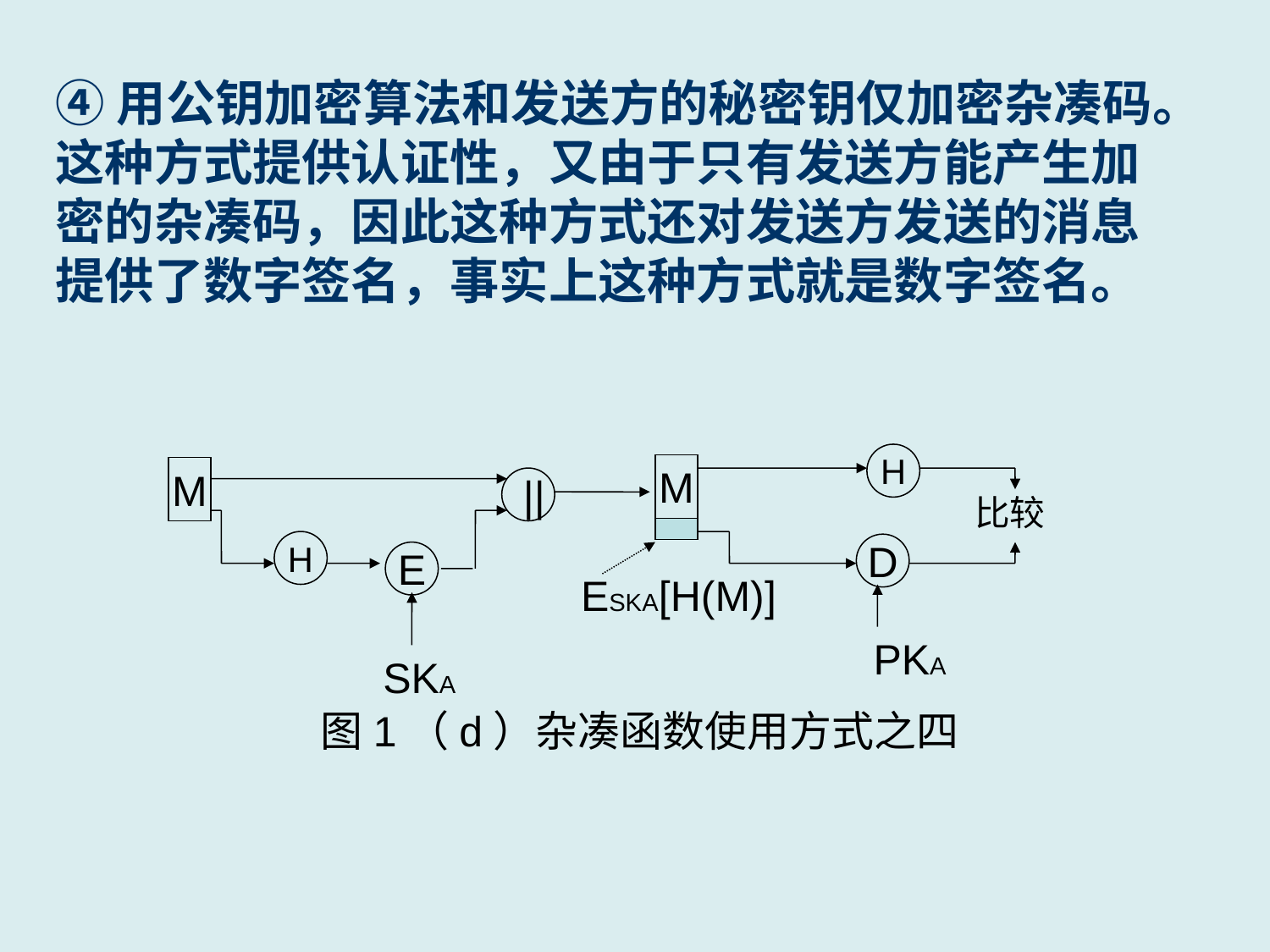

④用公钥加密算法和发送方的秘密钥仅加密杂凑码。
这种方式提供认证性，又由于只有发送方能产生加
密的杂凑码，因此这种方式还对发送方发送的消息
提供了数字签名，事实上这种方式就是数字签名。
H
M
M
 ||

比较

H

D
E

ESKA[H(M)]

PKA
SKA
图1（d）杂凑函数使用方式之四